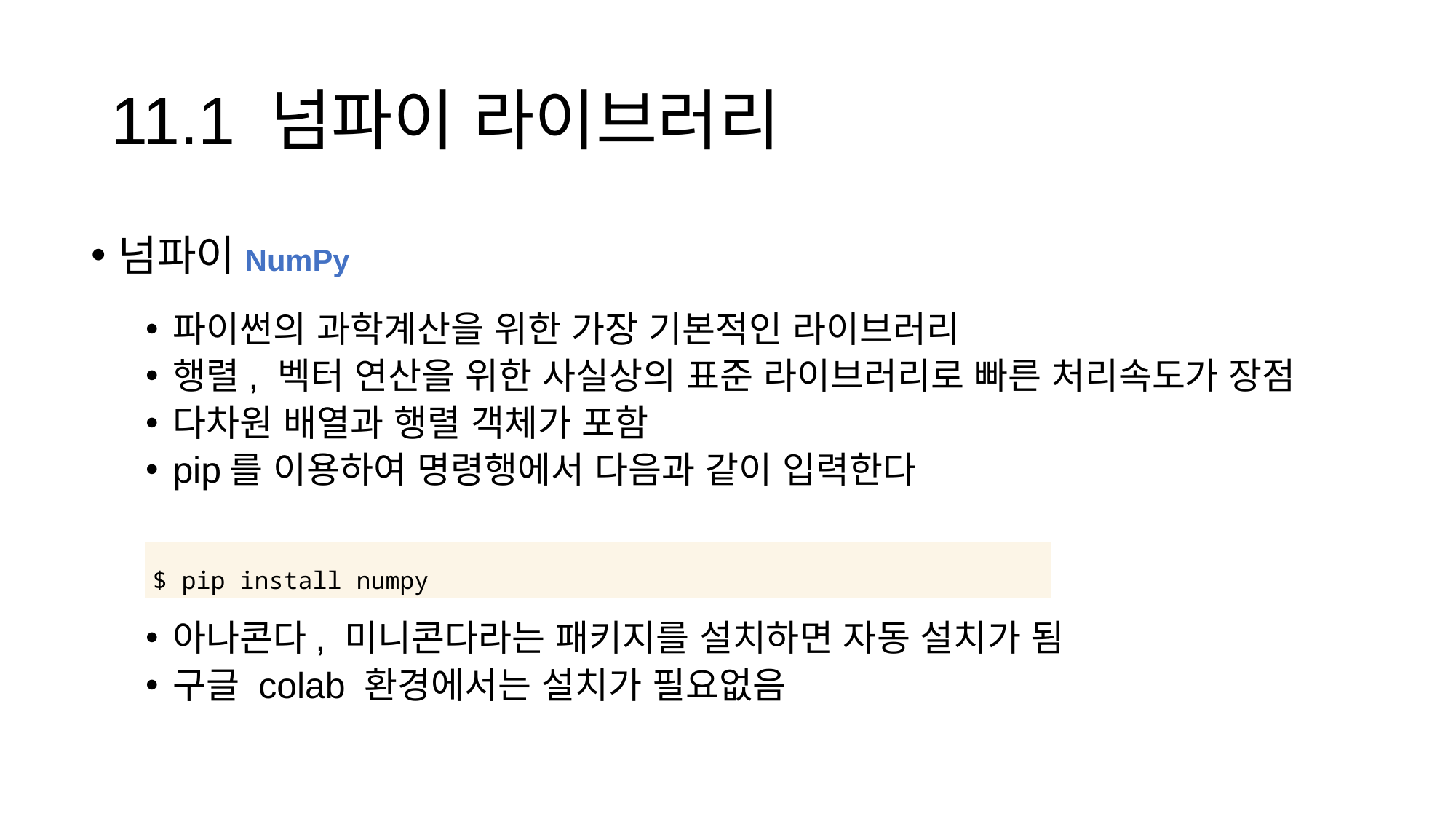

# 11.1 넘파이 라이브러리
넘파이NumPy

파이썬의 과학계산을 위한 가장 기본적인 라이브러리
행렬, 벡터 연산을 위한 사실상의 표준 라이브러리로 빠른 처리속도가 장점
다차원 배열과 행렬 객체가 포함
pip를 이용하여 명령행에서 다음과 같이 입력한다

아나콘다, 미니콘다라는 패키지를 설치하면 자동 설치가 됨
구글 colab 환경에서는 설치가 필요없음

| $ pip install numpy |
| --- |